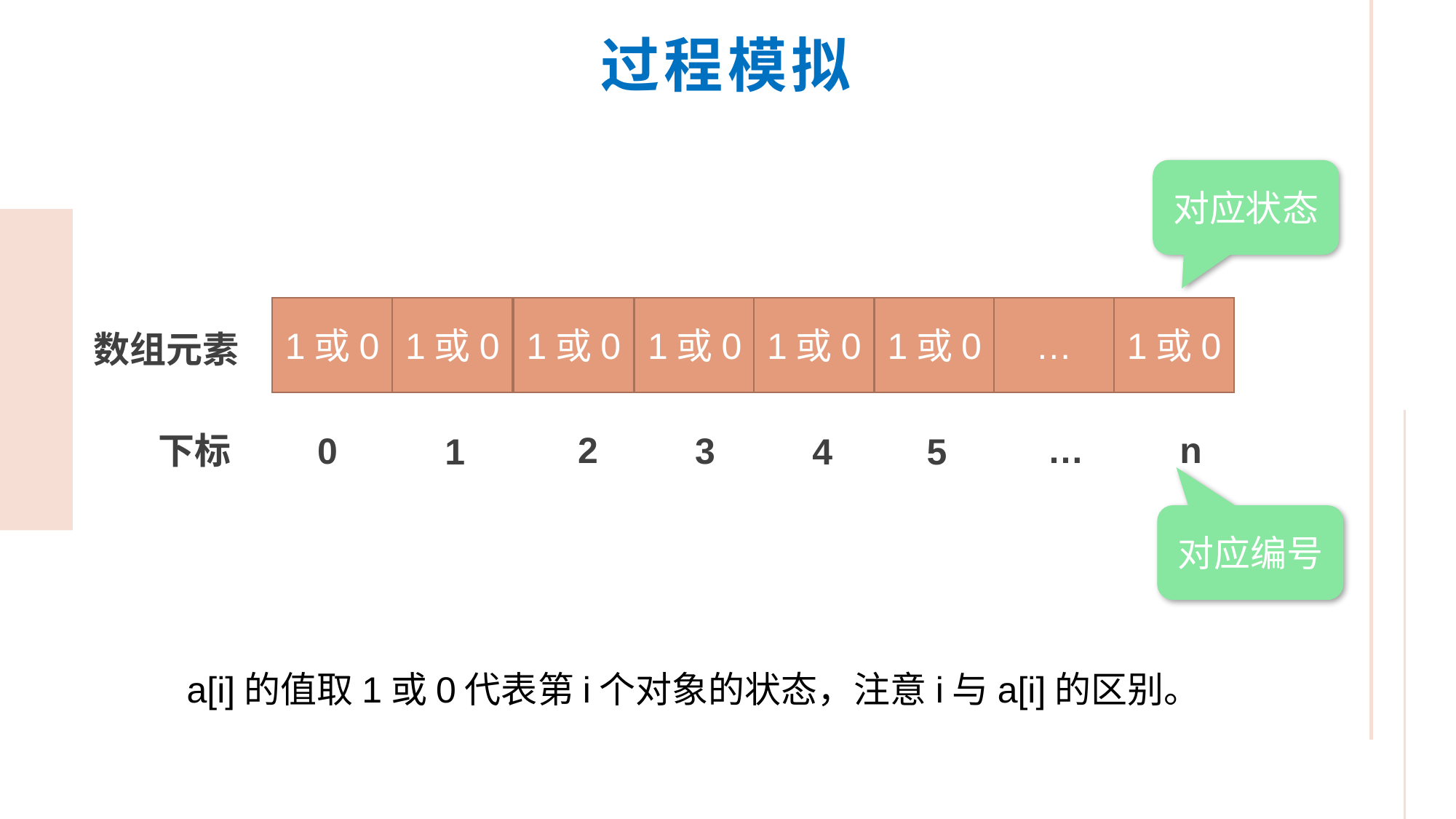

过程模拟
对应状态
1或0
1或0
1或0
1或0
1或0
1或0
…
1或0
数组元素
n
…
2
3
下标
0
4
5
1
对应编号
a[i]的值取1或0代表第i个对象的状态，注意i与a[i]的区别。